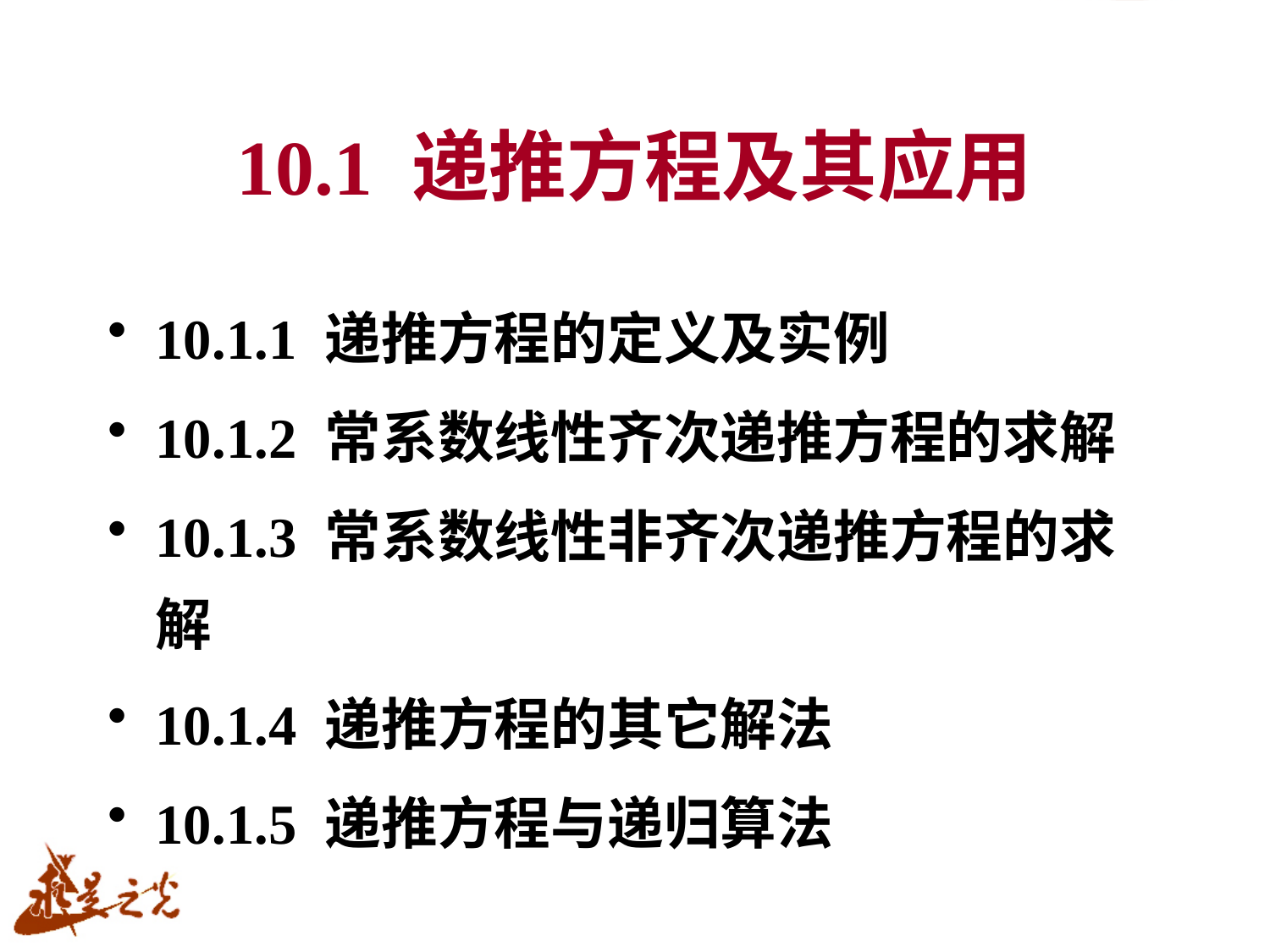

# 10.1 递推方程及其应用
10.1.1 递推方程的定义及实例
10.1.2 常系数线性齐次递推方程的求解
10.1.3 常系数线性非齐次递推方程的求解
10.1.4 递推方程的其它解法
10.1.5 递推方程与递归算法

2